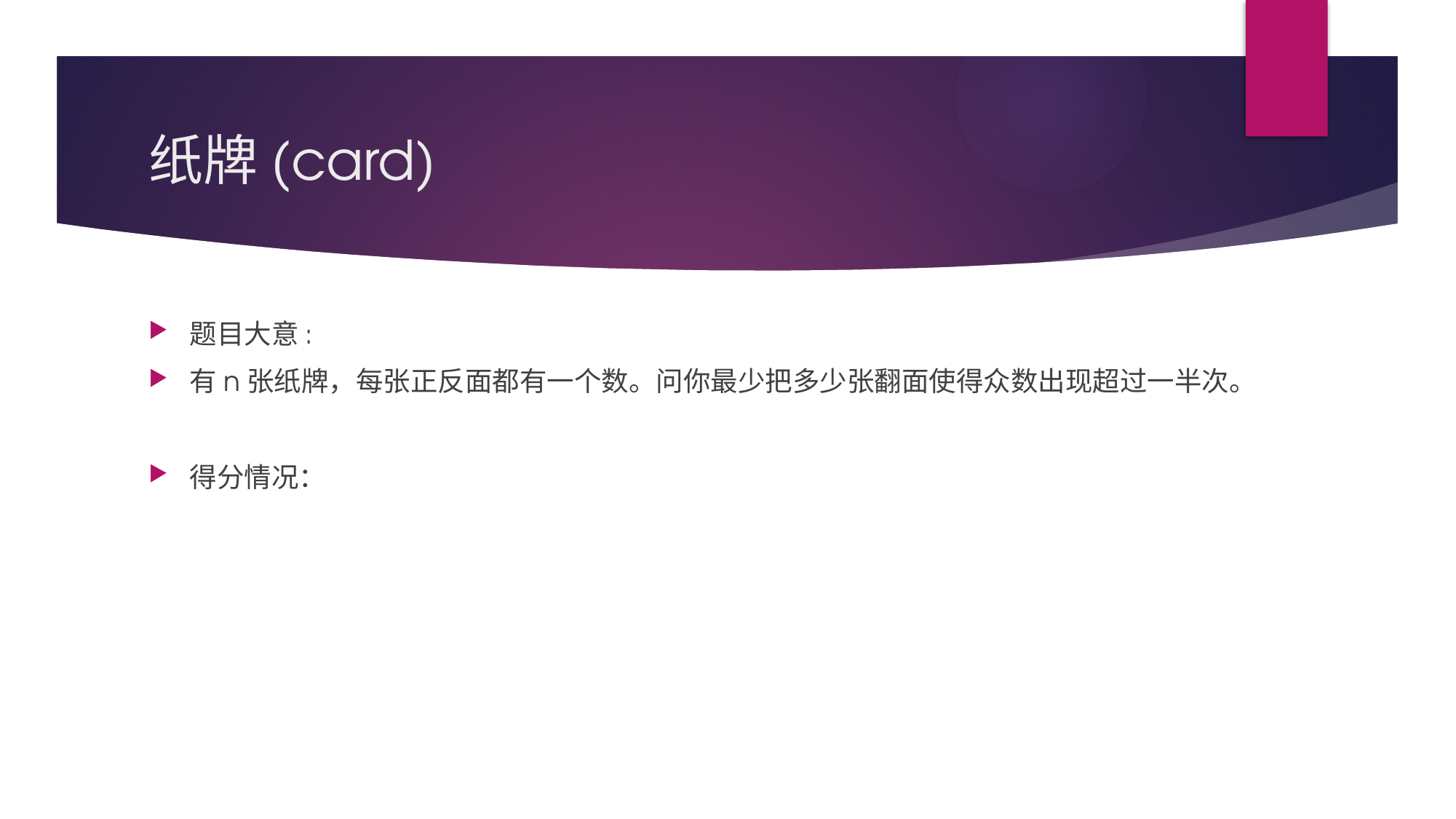

# 纸牌(card)
题目大意:
有n张纸牌，每张正反面都有一个数。问你最少把多少张翻面使得众数出现超过一半次。

得分情况：